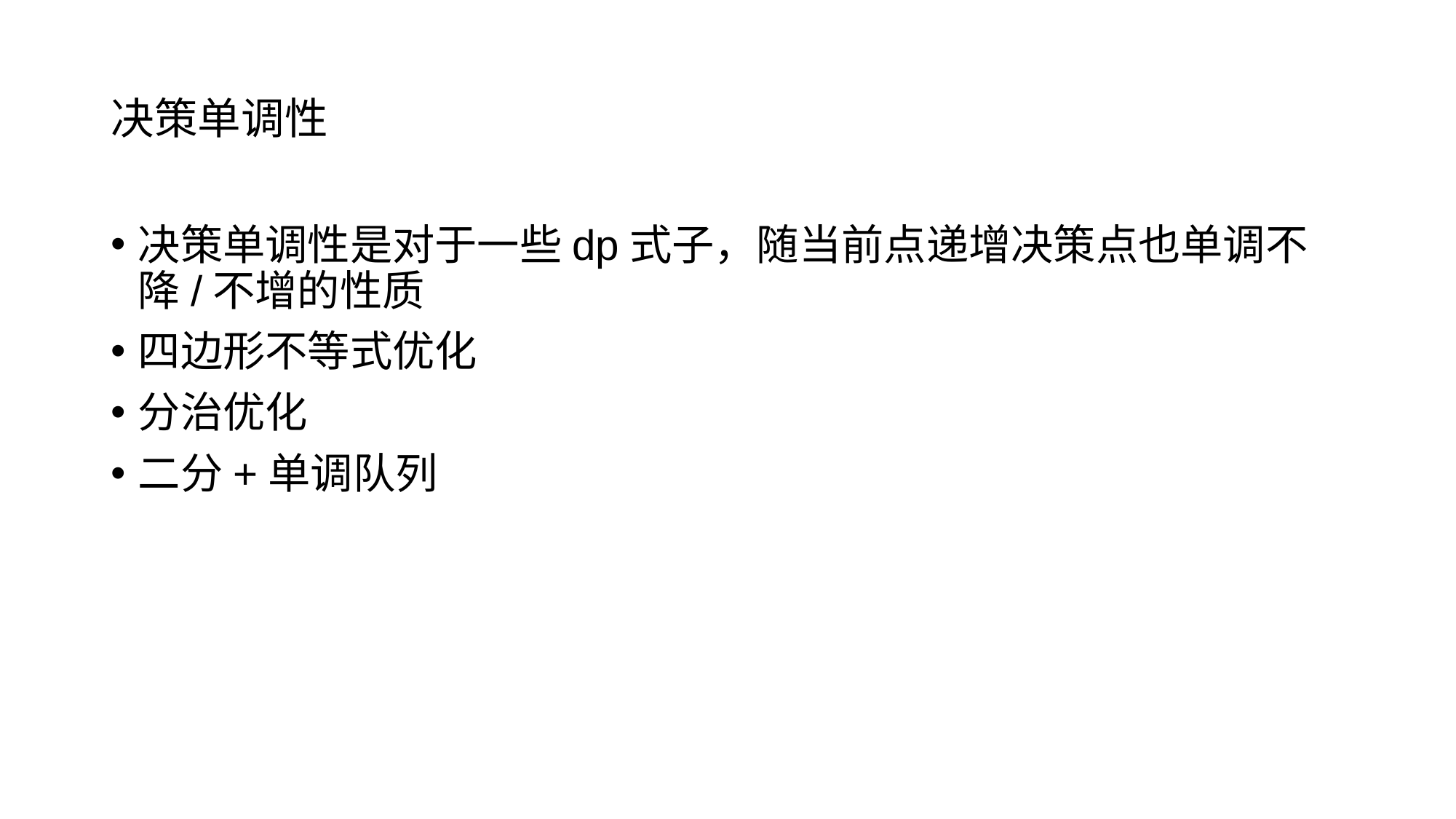

# 决策单调性
决策单调性是对于一些dp式子，随当前点递增决策点也单调不降/不增的性质
四边形不等式优化
分治优化
二分+单调队列